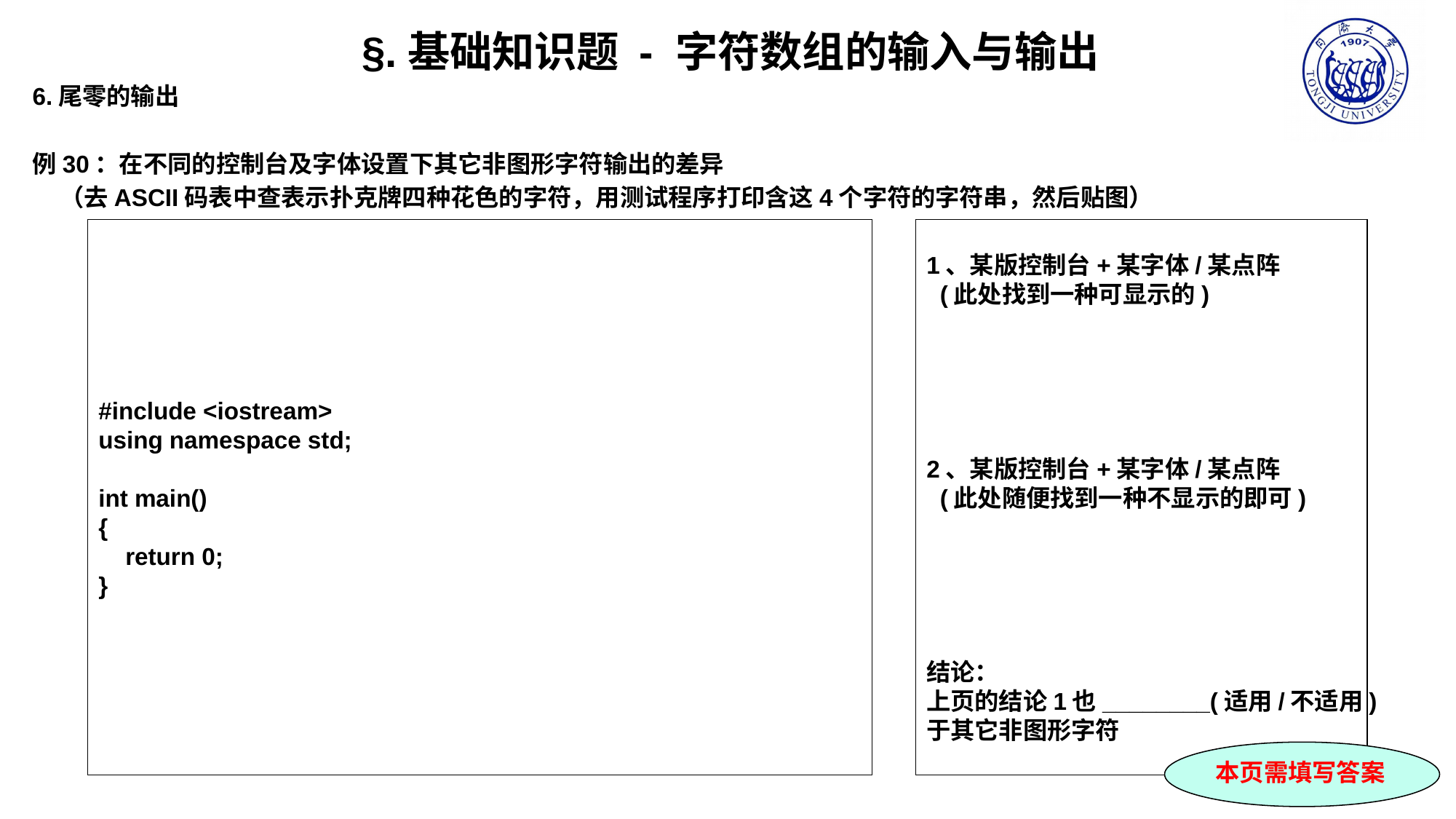

§.基础知识题 - 字符数组的输入与输出
6.尾零的输出

例30：在不同的控制台及字体设置下其它非图形字符输出的差异
    （去ASCII码表中查表示扑克牌四种花色的字符，用测试程序打印含这4个字符的字符串，然后贴图）
#include <iostream>
using namespace std;

int main()
{
    return 0;
}
1、某版控制台+某字体/某点阵
  (此处找到一种可显示的)

2、某版控制台+某字体/某点阵
  (此处随便找到一种不显示的即可)

结论：
上页的结论1也________(适用/不适用)
于其它非图形字符
本页需填写答案